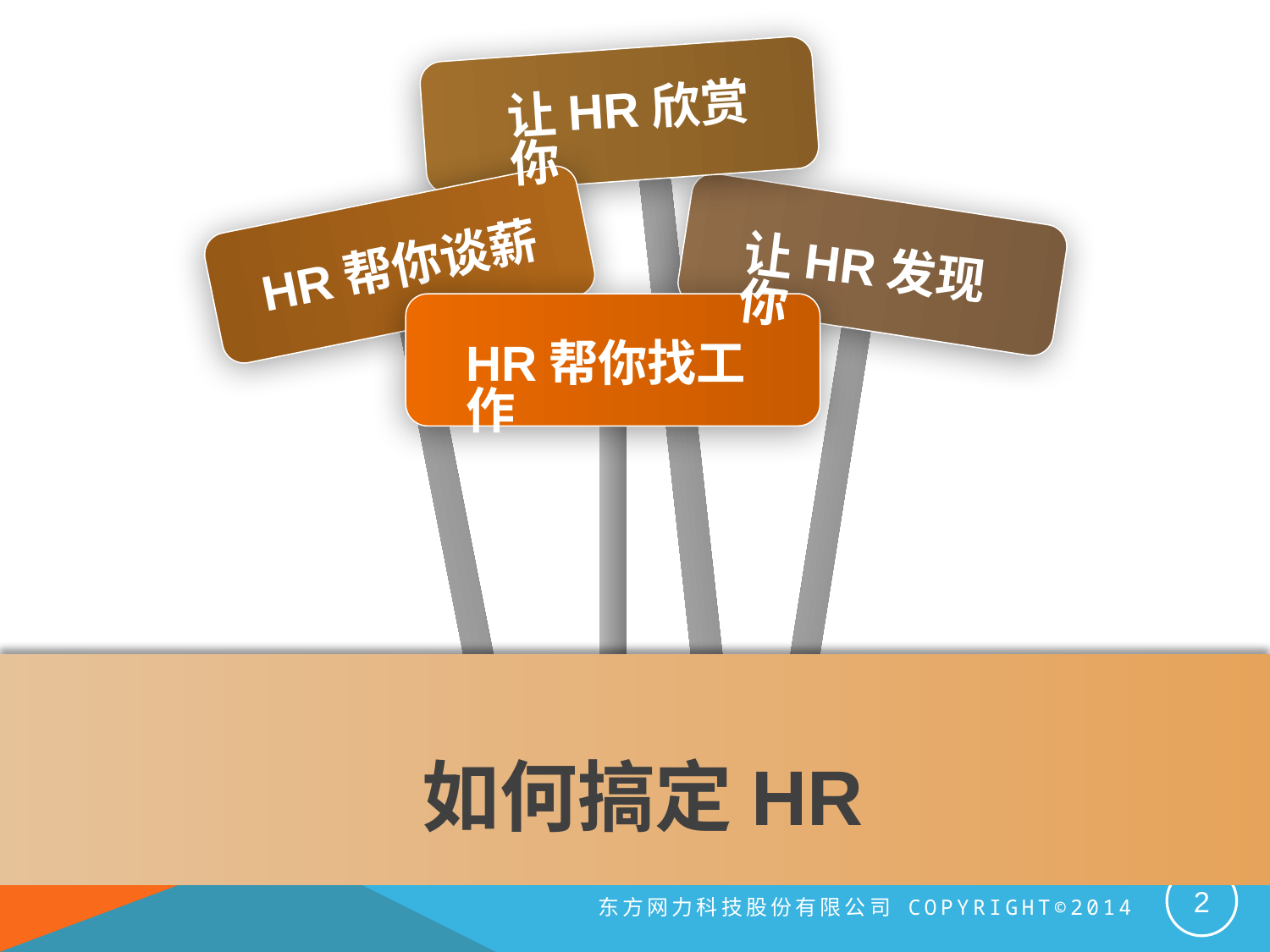

让HR欣赏你

HR帮你谈薪
让HR发现你

HR帮你找工作

如何搞定HR
2
东方网力科技股份有限公司 Copyright©2014